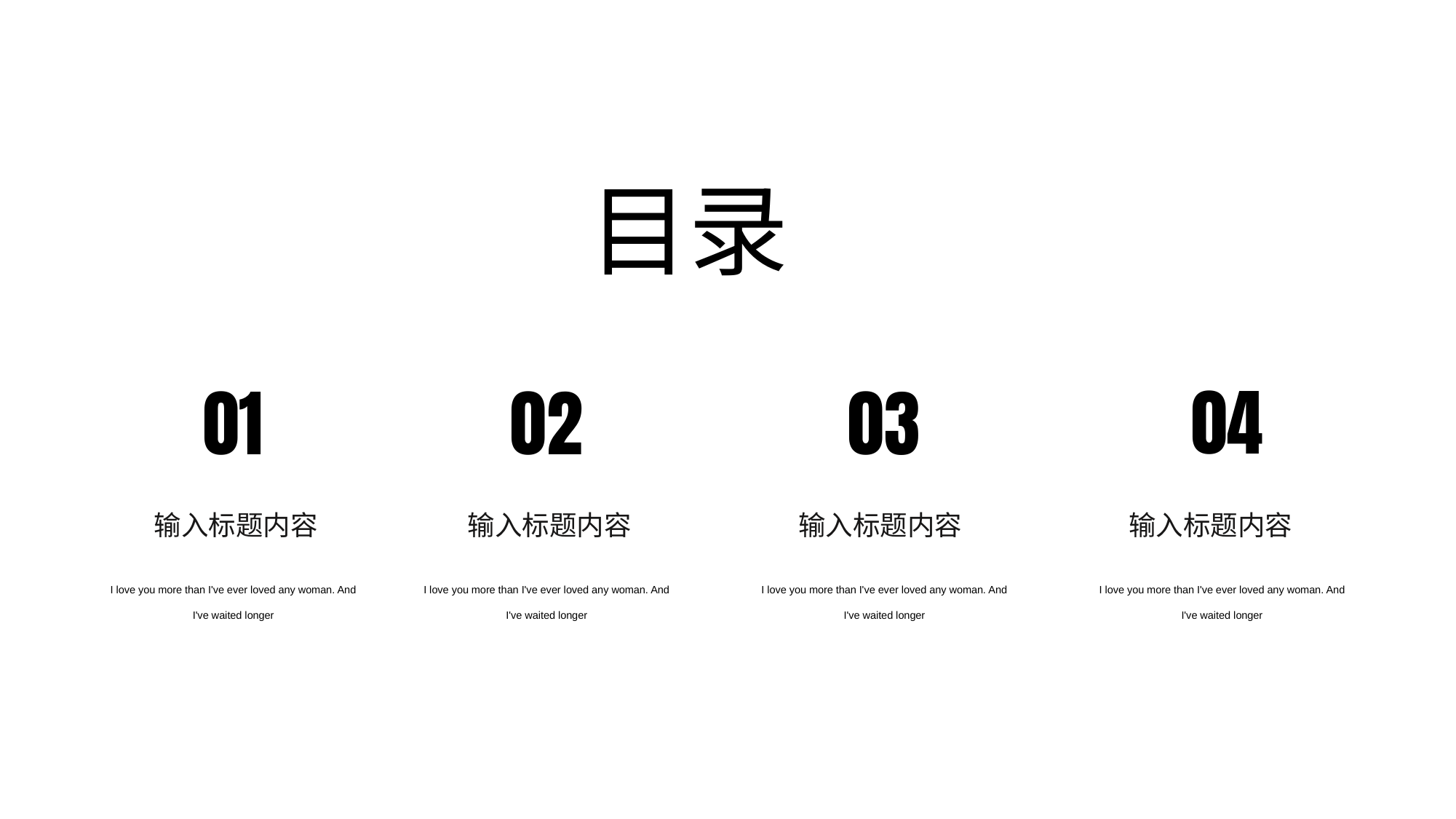

目录
04
01
02
03
输入标题内容
输入标题内容
输入标题内容
输入标题内容
I love you more than I've ever loved any woman. And I've waited longer
I love you more than I've ever loved any woman. And I've waited longer
I love you more than I've ever loved any woman. And I've waited longer
I love you more than I've ever loved any woman. And I've waited longer